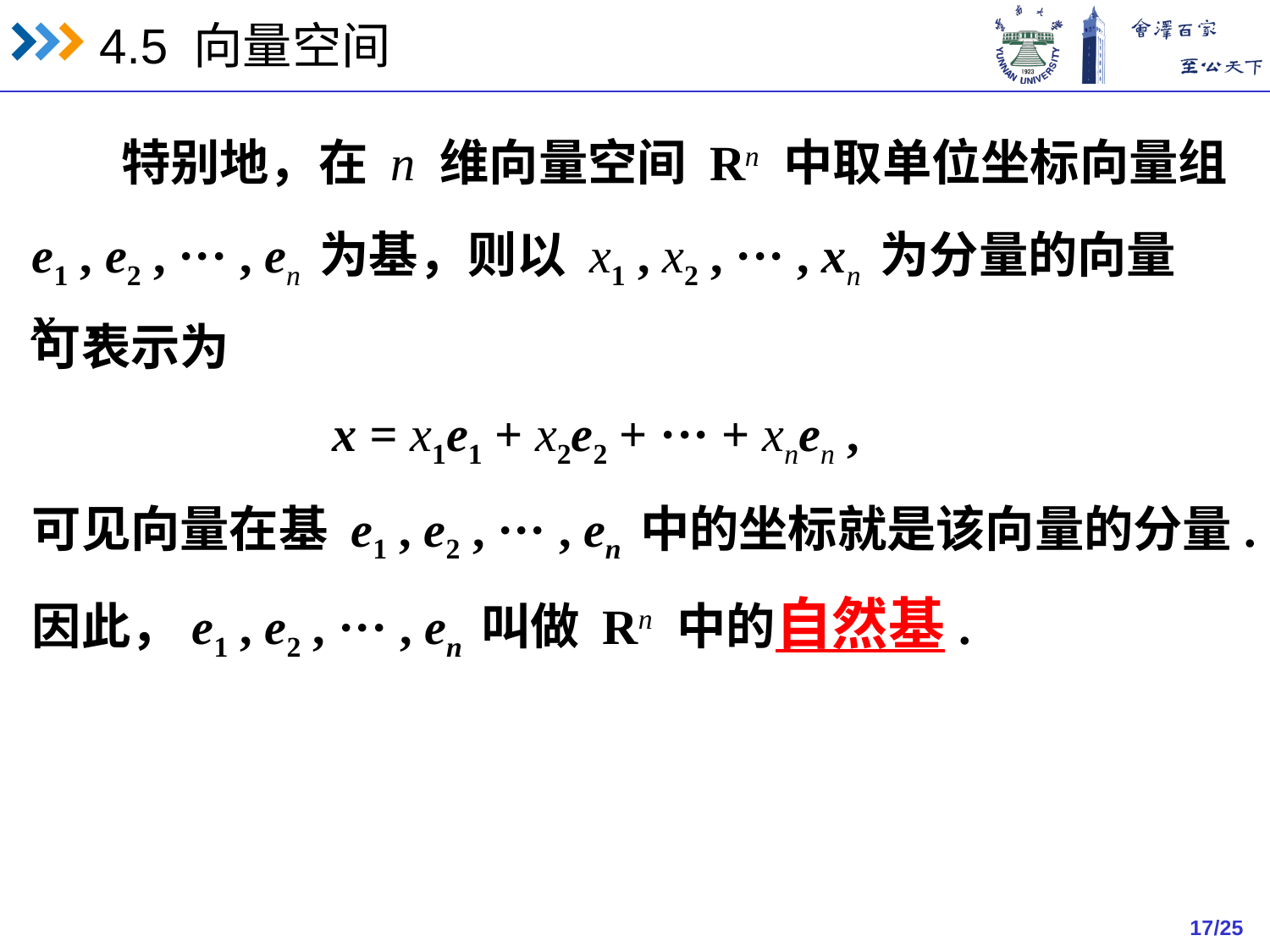

特别地，在 n 维向量空间 Rn 中取单位坐标向量组
e1 , e2 , ··· , en 为基，则以 x1 , x2 , ··· , xn 为分量的向量 x ，
可表示为
x = x1e1 + x2e2 + ··· + xnen ,
可见向量在基 e1 , e2 , ··· , en 中的坐标就是该向量的分量.
因此，e1 , e2 , ··· , en 叫做 Rn 中的自然基.